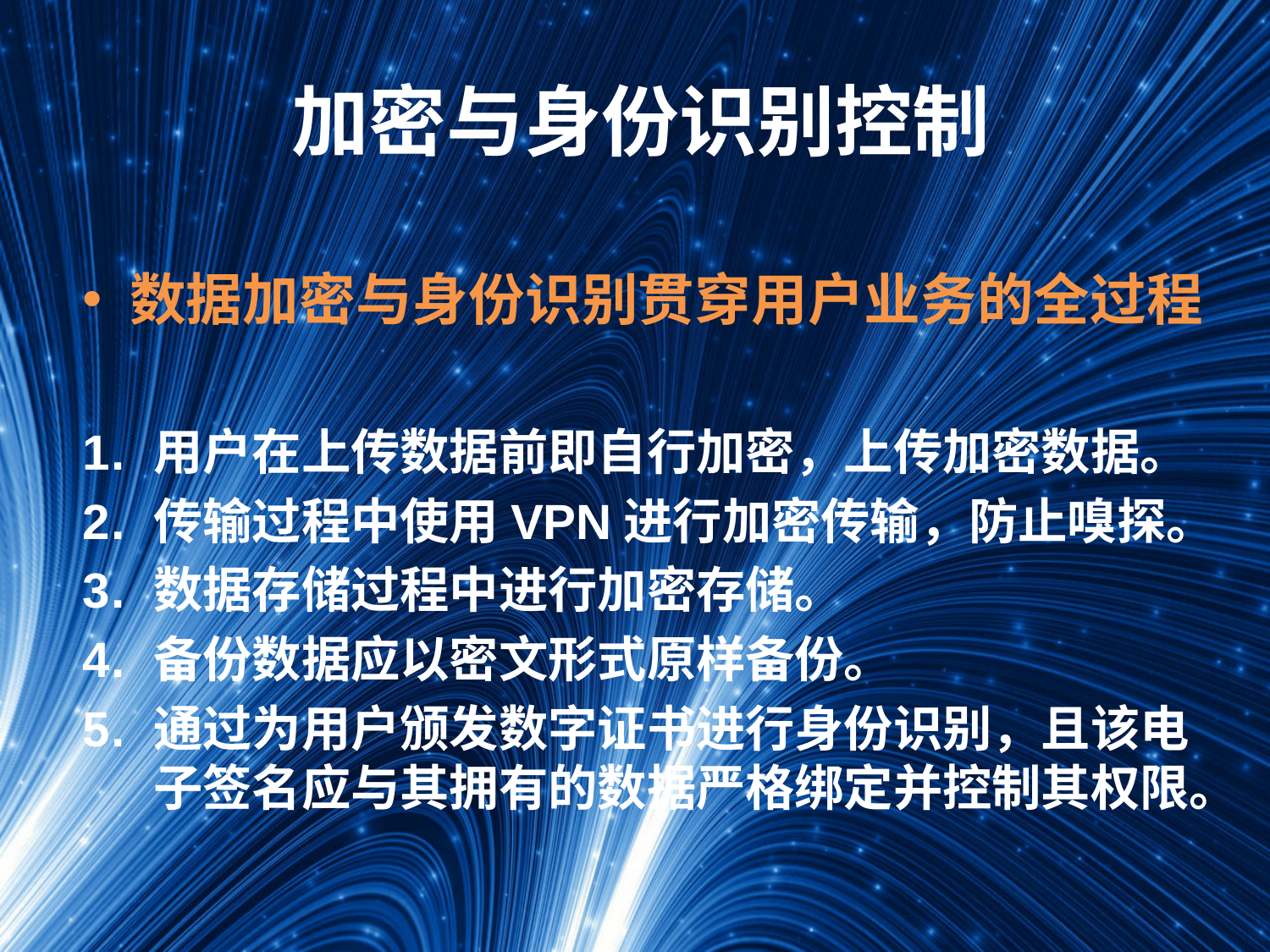

# 加密与身份识别控制
数据加密与身份识别贯穿用户业务的全过程

用户在上传数据前即自行加密，上传加密数据。
传输过程中使用VPN进行加密传输，防止嗅探。
数据存储过程中进行加密存储。
备份数据应以密文形式原样备份。
通过为用户颁发数字证书进行身份识别，且该电子签名应与其拥有的数据严格绑定并控制其权限。